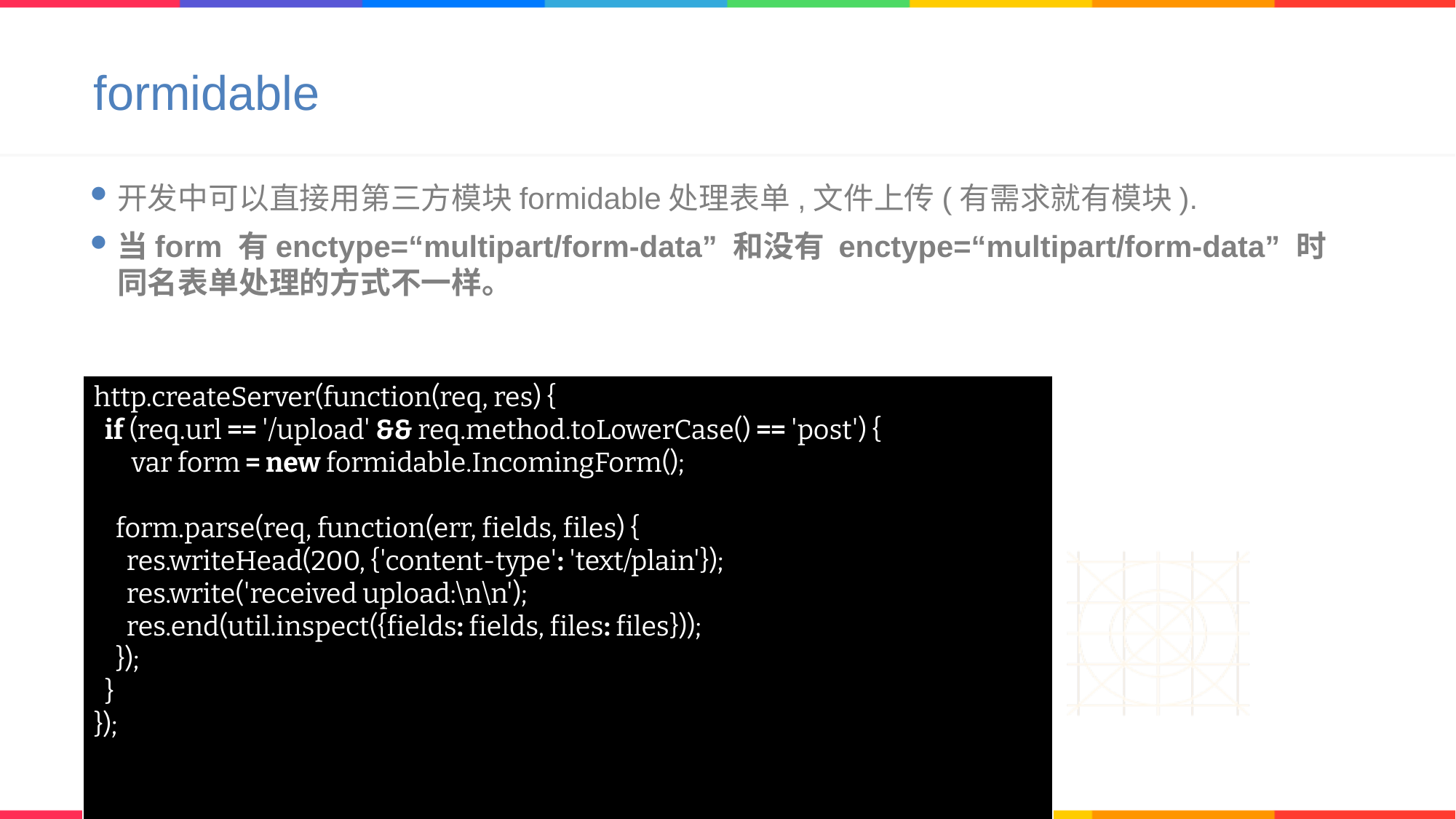

# formidable
开发中可以直接用第三方模块formidable处理表单,文件上传(有需求就有模块).
当form 有enctype=“multipart/form-data” 和没有 enctype=“multipart/form-data” 时 同名表单处理的方式不一样。

| http.createServer(function(req, res) {   if (req.url == '/upload' && req.method.toLowerCase() == 'post') {        var form = new formidable.IncomingForm();       form.parse(req, function(err, fields, files) {       res.writeHead(200, {'content-type': 'text/plain'});       res.write('received upload:\n\n');       res.end(util.inspect({fields: fields, files: files}));     });   } }); |
| --- |